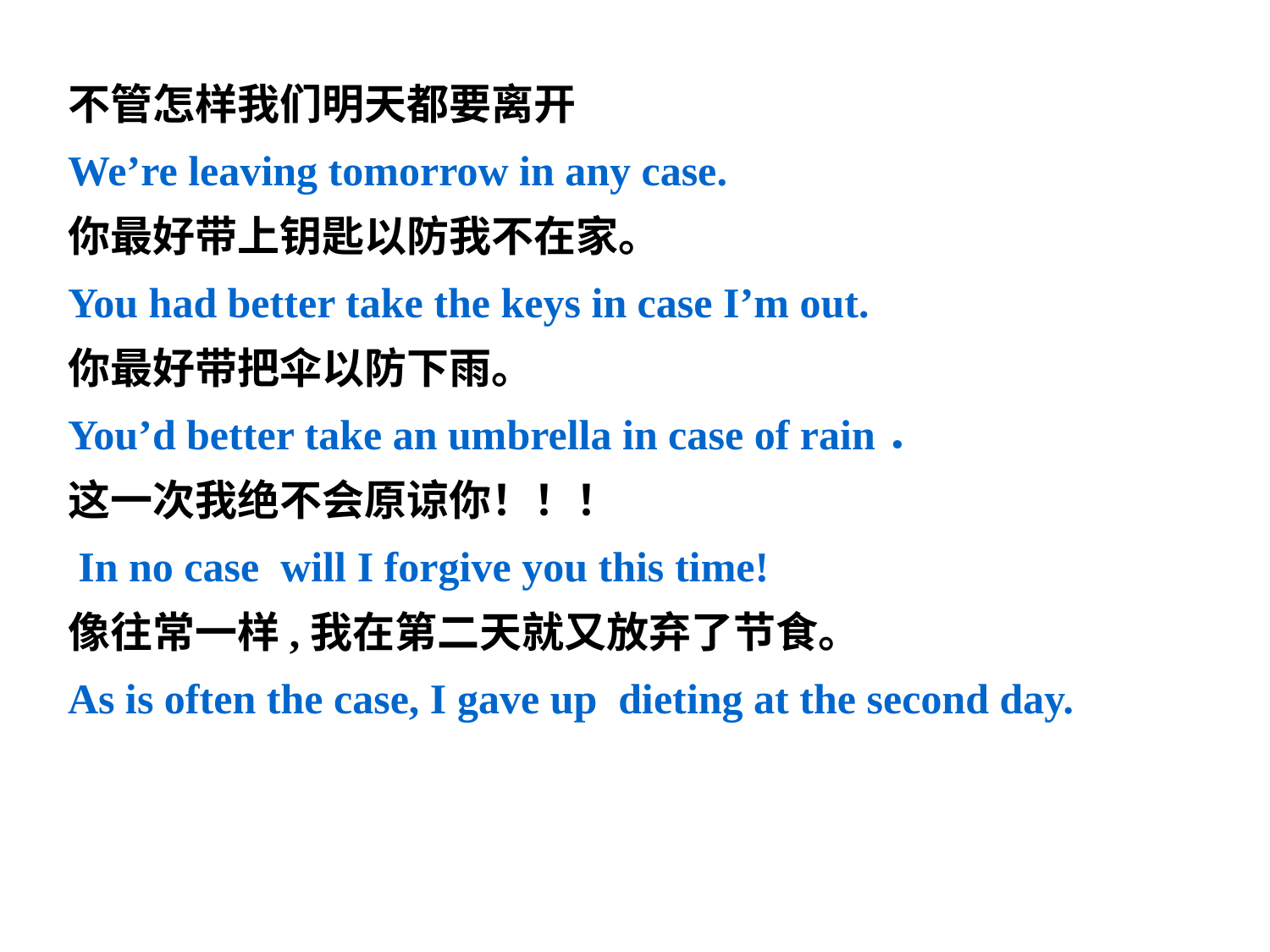

不管怎样我们明天都要离开
We’re leaving tomorrow in any case.
你最好带上钥匙以防我不在家。
You had better take the keys in case I’m out.
你最好带把伞以防下雨。
You’d better take an umbrella in case of rain．
这一次我绝不会原谅你！！！
 In no case  will I forgive you this time!
像往常一样,我在第二天就又放弃了节食。
As is often the case, I gave up  dieting at the second day.